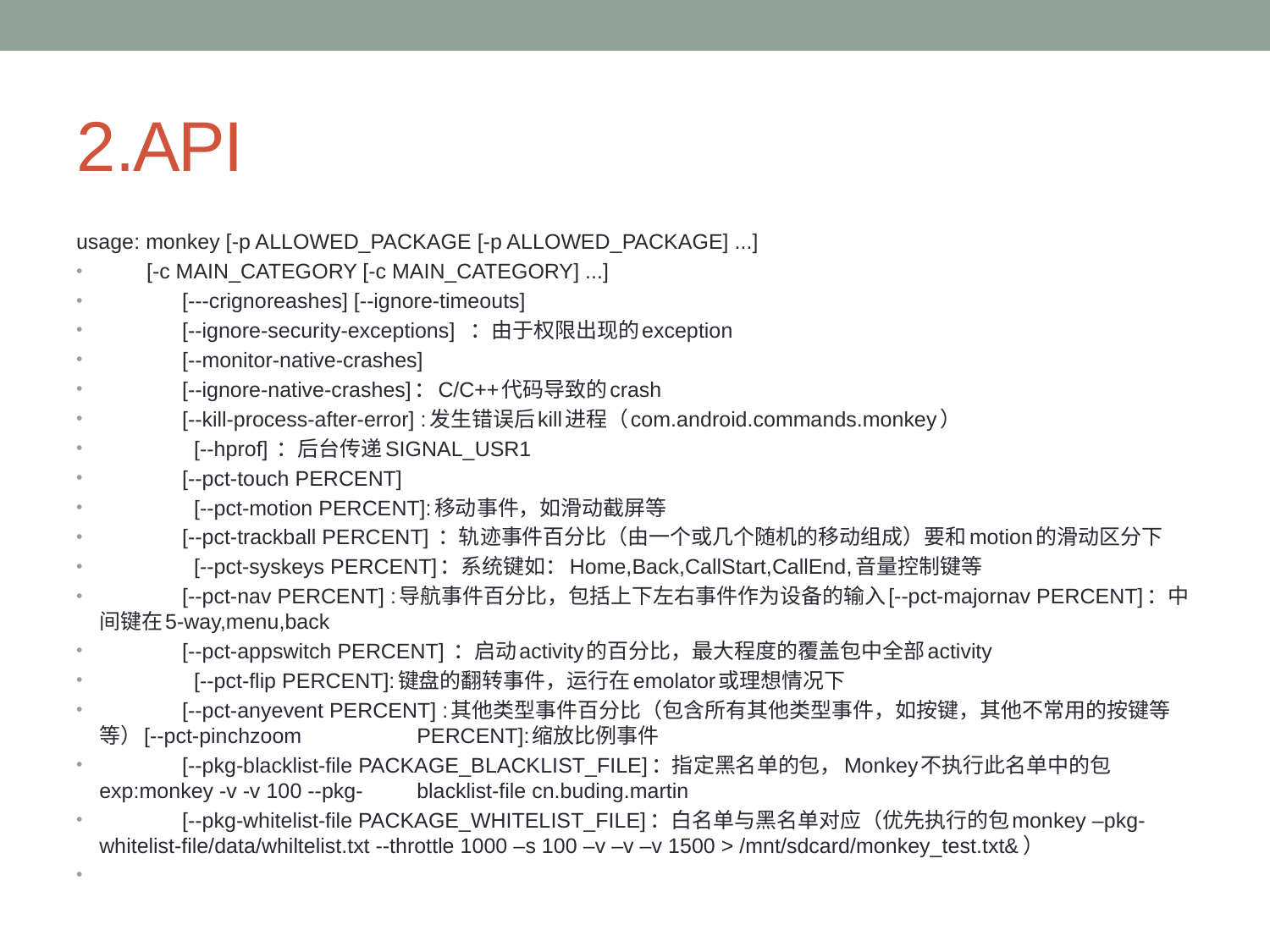

# 2.API
usage: monkey [-p ALLOWED_PACKAGE [-p ALLOWED_PACKAGE] ...]
        [-c MAIN_CATEGORY [-c MAIN_CATEGORY] ...]
              [---crignoreashes] [--ignore-timeouts]
              [--ignore-security-exceptions]  ：由于权限出现的exception
              [--monitor-native-crashes]
              [--ignore-native-crashes]：C/C++代码导致的crash
              [--kill-process-after-error] :发生错误后kill进程（com.android.commands.monkey）
                [--hprof] ：后台传递SIGNAL_USR1
              [--pct-touch PERCENT]
                [--pct-motion PERCENT]:移动事件，如滑动截屏等
              [--pct-trackball PERCENT] ：轨迹事件百分比（由一个或几个随机的移动组成）要和motion的滑动区分下
                [--pct-syskeys PERCENT]：系统键如：Home,Back,CallStart,CallEnd,音量控制键等
              [--pct-nav PERCENT] :导航事件百分比，包括上下左右事件作为设备的输入[--pct-majornav PERCENT]：中间键在5-way,menu,back
              [--pct-appswitch PERCENT] ：启动activity的百分比，最大程度的覆盖包中全部activity
                [--pct-flip PERCENT]:键盘的翻转事件，运行在emolator或理想情况下
              [--pct-anyevent PERCENT] :其他类型事件百分比（包含所有其他类型事件，如按键，其他不常用的按键等等）[--pct-pinchzoom                	PERCENT]:缩放比例事件
              [--pkg-blacklist-file PACKAGE_BLACKLIST_FILE]：指定黑名单的包，Monkey不执行此名单中的包exp:monkey -v -v 100 --pkg-	blacklist-file cn.buding.martin
              [--pkg-whitelist-file PACKAGE_WHITELIST_FILE]：白名单与黑名单对应（优先执行的包monkey –pkg-whitelist-file/data/whiltelist.txt --throttle 1000 –s 100 –v –v –v 1500 > /mnt/sdcard/monkey_test.txt&）